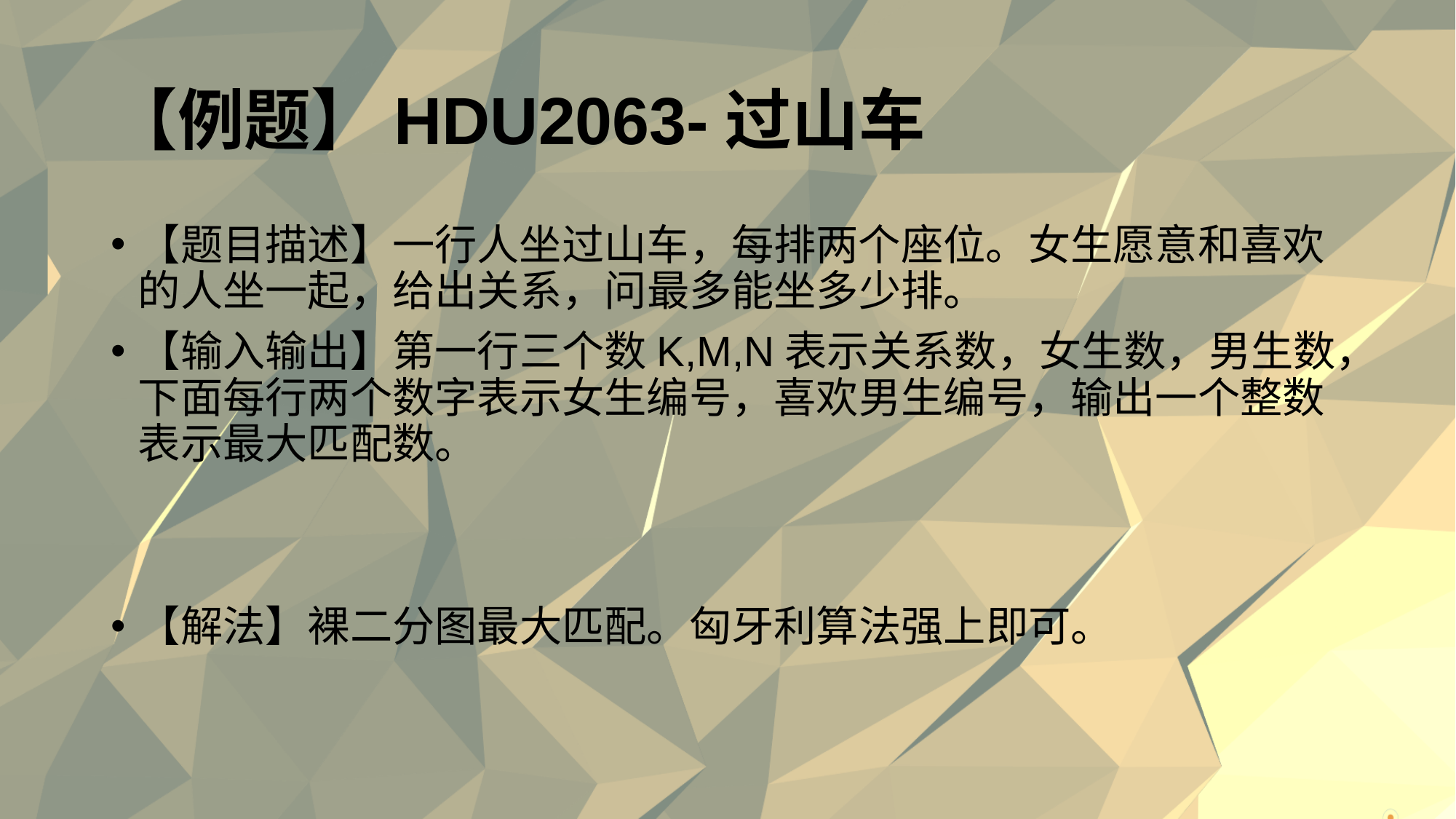

# 【例题】HDU2063-过山车
【题目描述】一行人坐过山车，每排两个座位。女生愿意和喜欢的人坐一起，给出关系，问最多能坐多少排。
【输入输出】第一行三个数K,M,N表示关系数，女生数，男生数，下面每行两个数字表示女生编号，喜欢男生编号，输出一个整数表示最大匹配数。

【解法】裸二分图最大匹配。匈牙利算法强上即可。